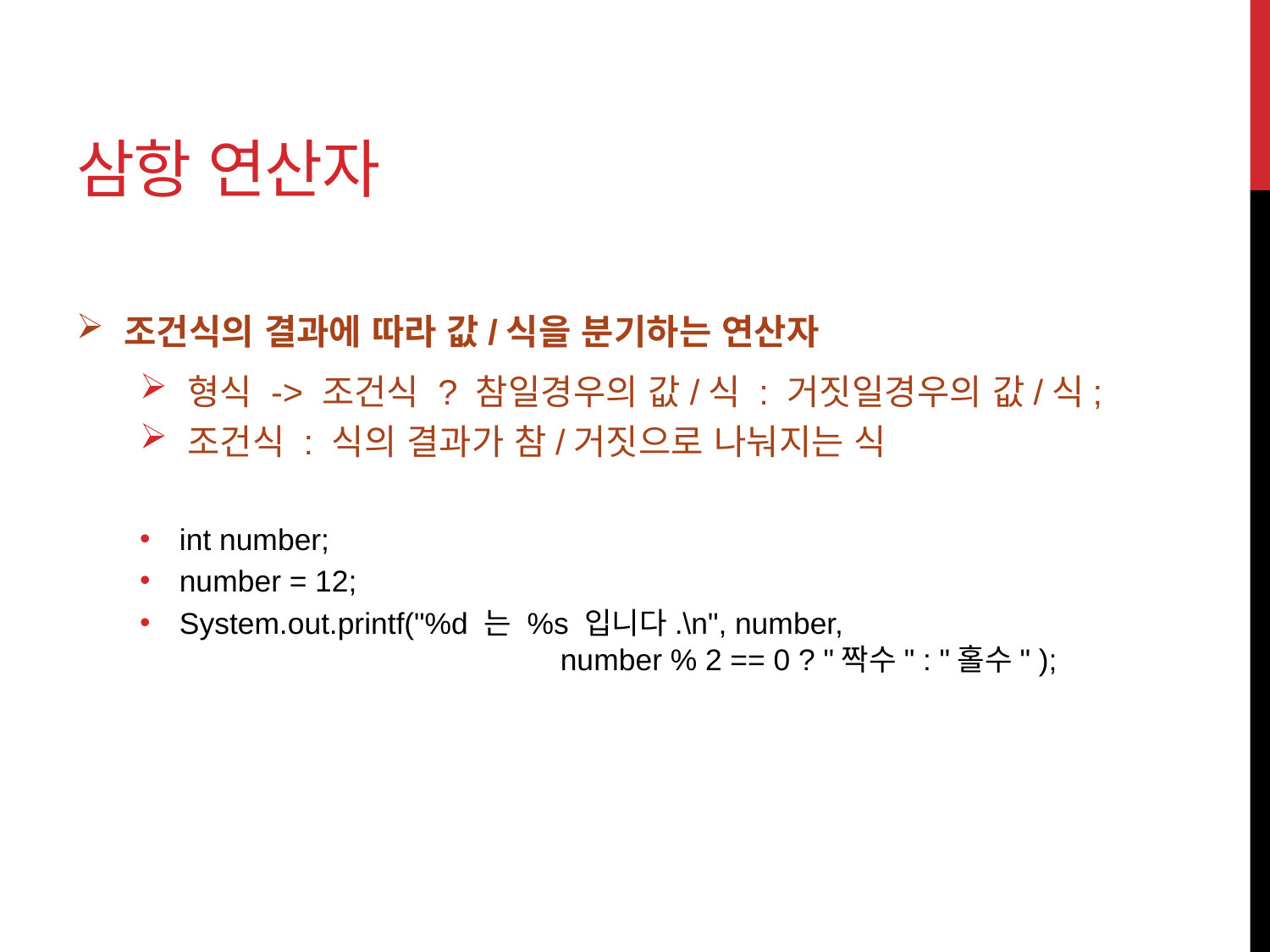

# 삼항 연산자

조건식의 결과에 따라 값/식을 분기하는 연산자
형식 -> 조건식 ? 참일경우의 값/식 : 거짓일경우의 값/식;
조건식 : 식의 결과가 참/거짓으로 나눠지는 식

int number;
number = 12;
System.out.printf("%d 는 %s 입니다.\n", number,
			number % 2 == 0 ? "짝수" : "홀수" );